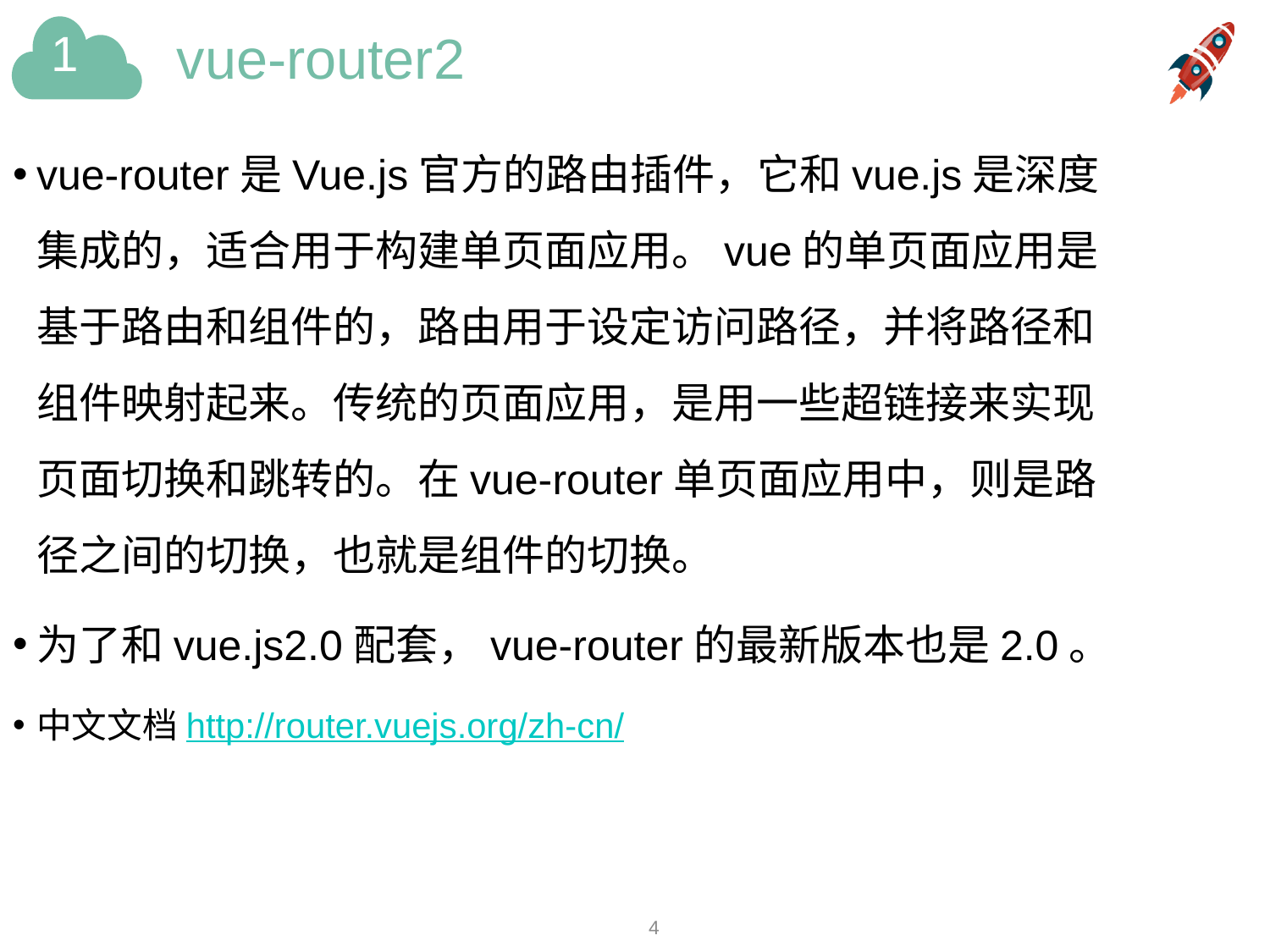

# vue-router2
vue-router是Vue.js官方的路由插件，它和vue.js是深度集成的，适合用于构建单页面应用。vue的单页面应用是基于路由和组件的，路由用于设定访问路径，并将路径和组件映射起来。传统的页面应用，是用一些超链接来实现页面切换和跳转的。在vue-router单页面应用中，则是路径之间的切换，也就是组件的切换。
为了和vue.js2.0配套，vue-router的最新版本也是2.0。
中文文档http://router.vuejs.org/zh-cn/
4